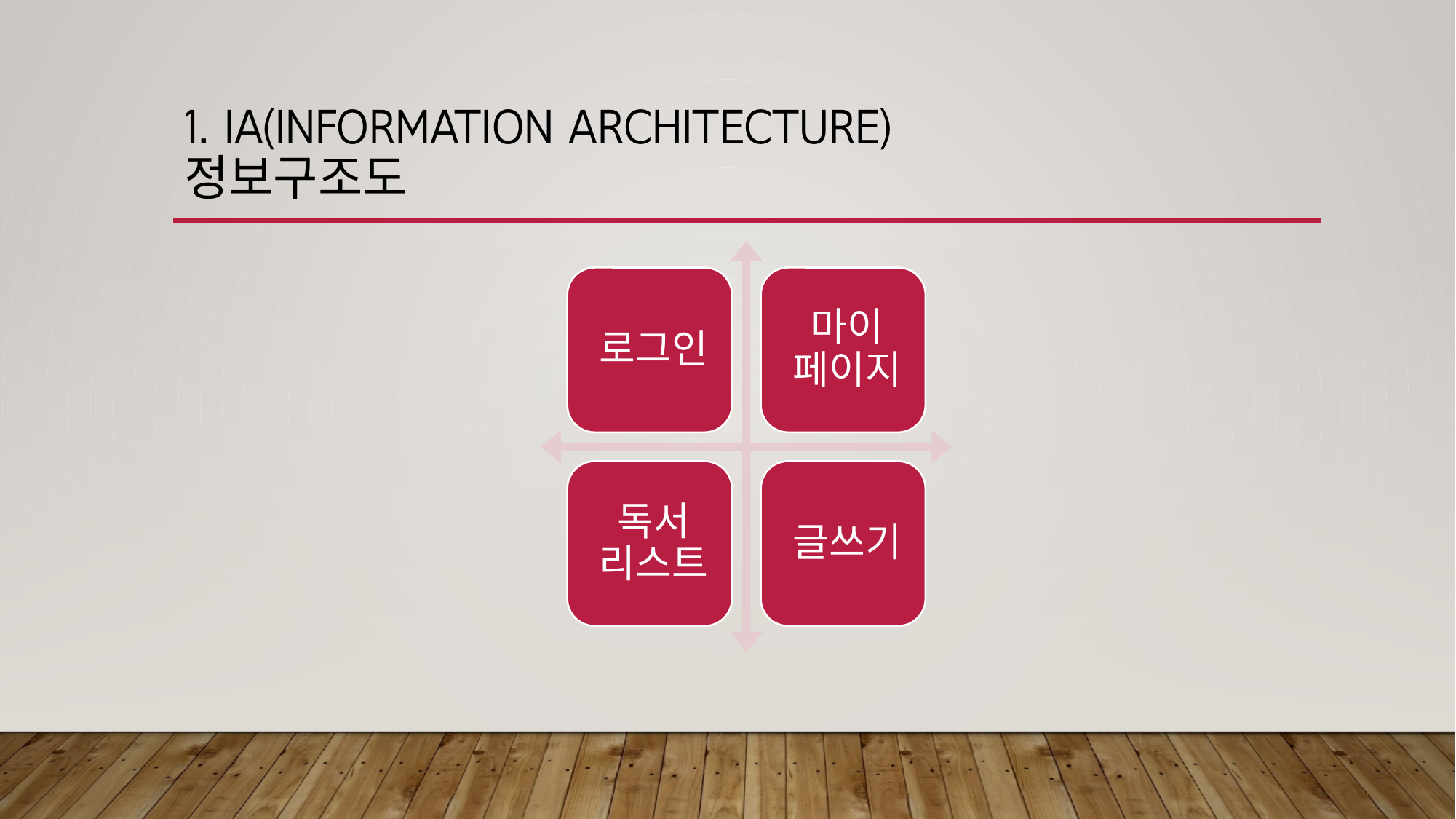

# 1. IA(Information architecture) 정보구조도
로그인
마이 페이지
독서 리스트
글쓰기